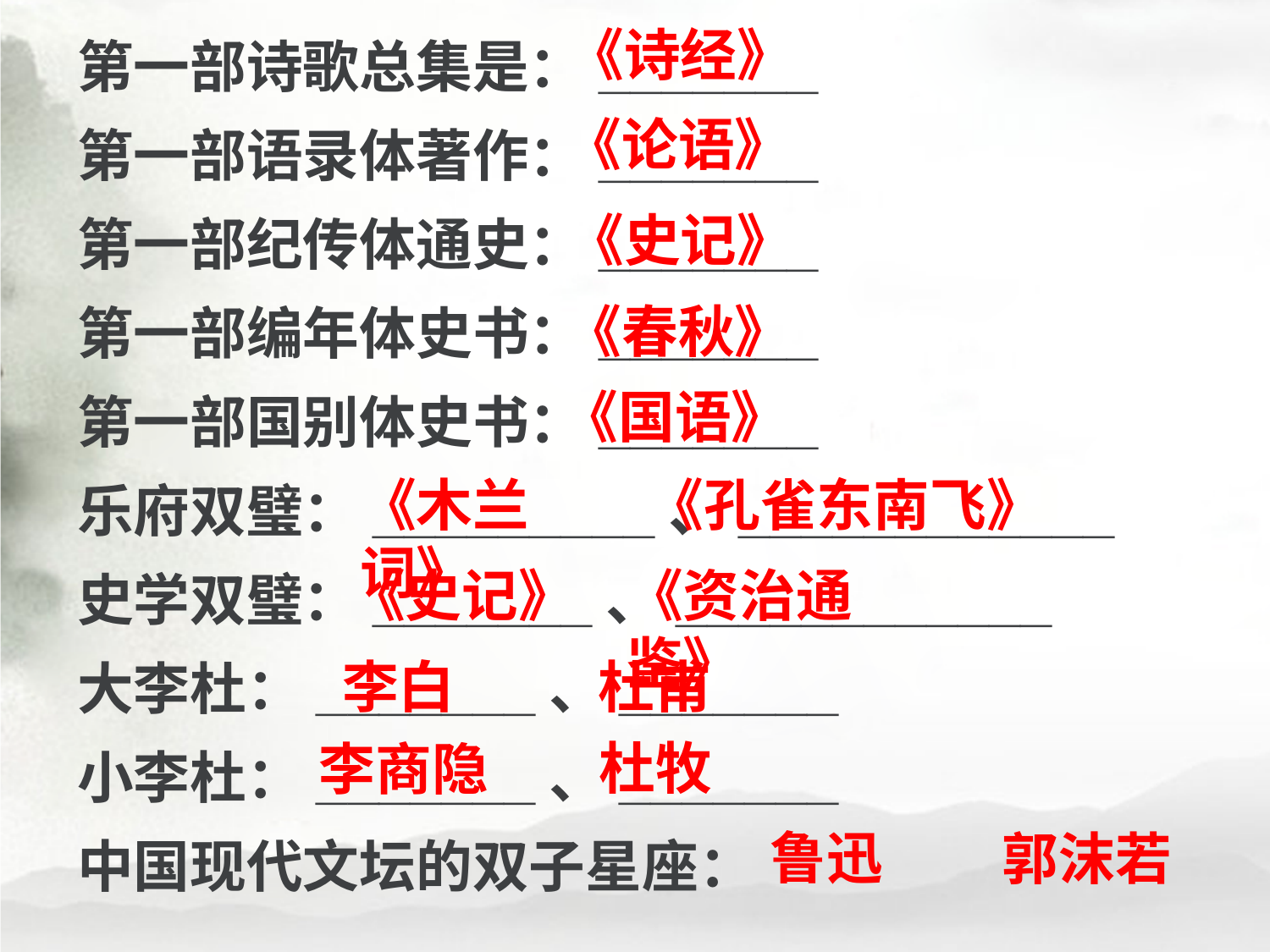

第一部诗歌总集是：_______
第一部语录体著作：_______
第一部纪传体通史：_______
第一部编年体史书：_______
第一部国别体史书：_______
乐府双璧：_________、____________
史学双璧：_______、____________
大李杜：_______、_______
小李杜：_______、_______
中国现代文坛的双子星座：_______、______
《诗经》
《论语》
《史记》
《春秋》
《国语》
《木兰词》
《孔雀东南飞》
《史记》
《资治通鉴》
李白
杜甫
杜牧
李商隐
鲁迅
郭沫若